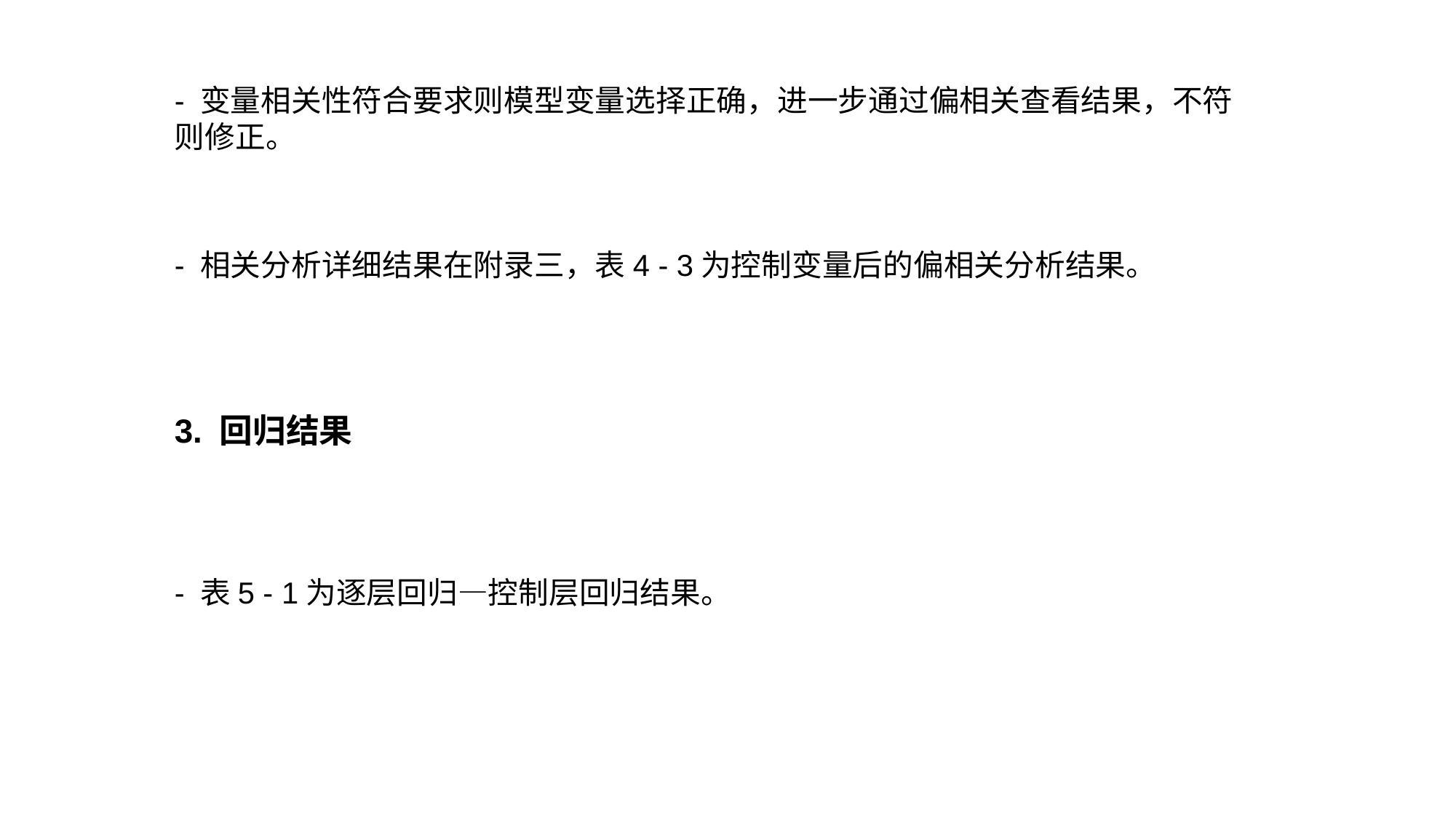

- 变量相关性符合要求则模型变量选择正确，进一步通过偏相关查看结果，不符则修正。

- 相关分析详细结果在附录三，表4 - 3为控制变量后的偏相关分析结果。
3. 回归结果
- 表5 - 1为逐层回归—控制层回归结果。